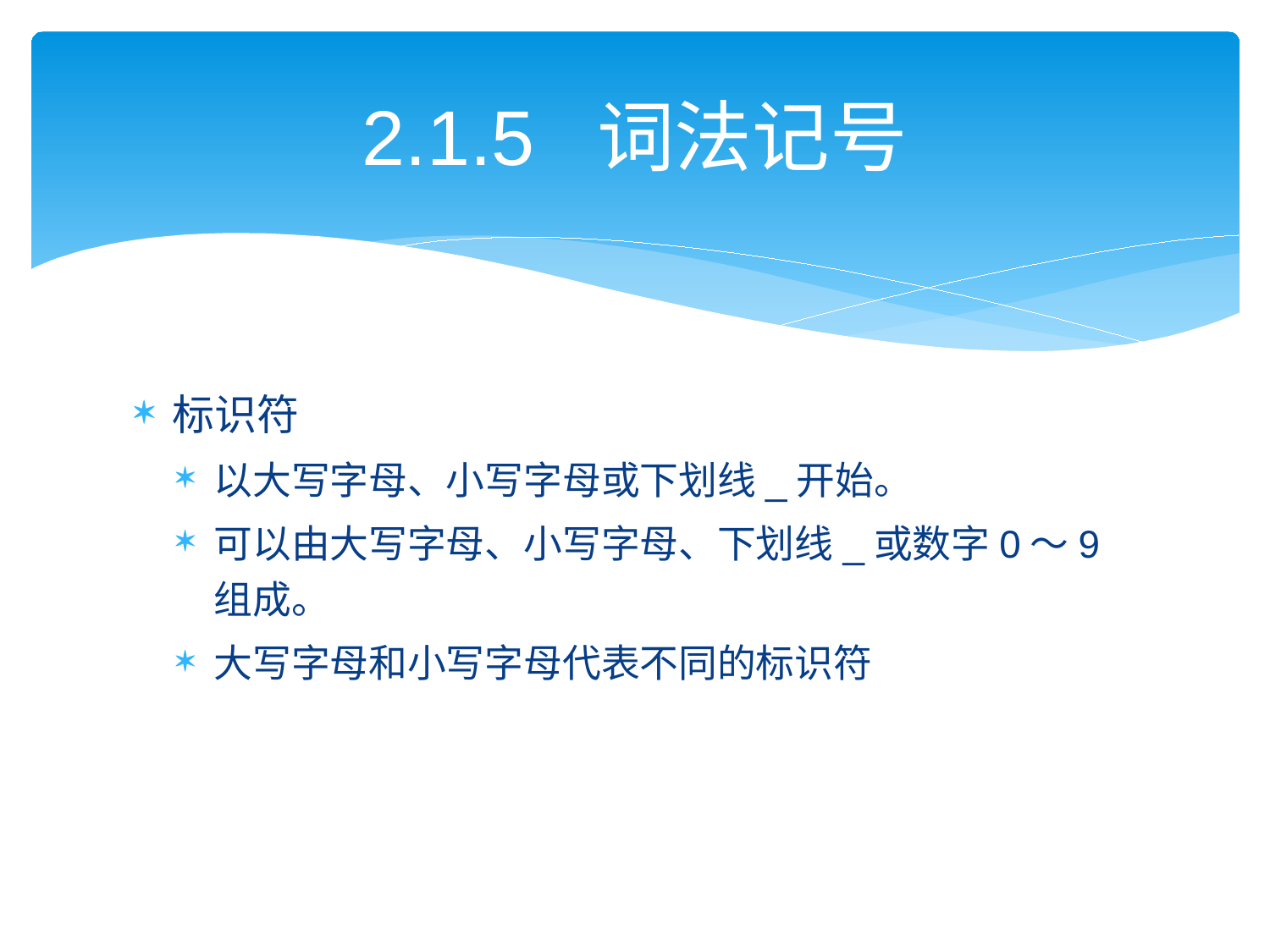

# 2.1.5  词法记号
标识符
以大写字母、小写字母或下划线_开始。
可以由大写字母、小写字母、下划线_或数字0～9组成。
大写字母和小写字母代表不同的标识符